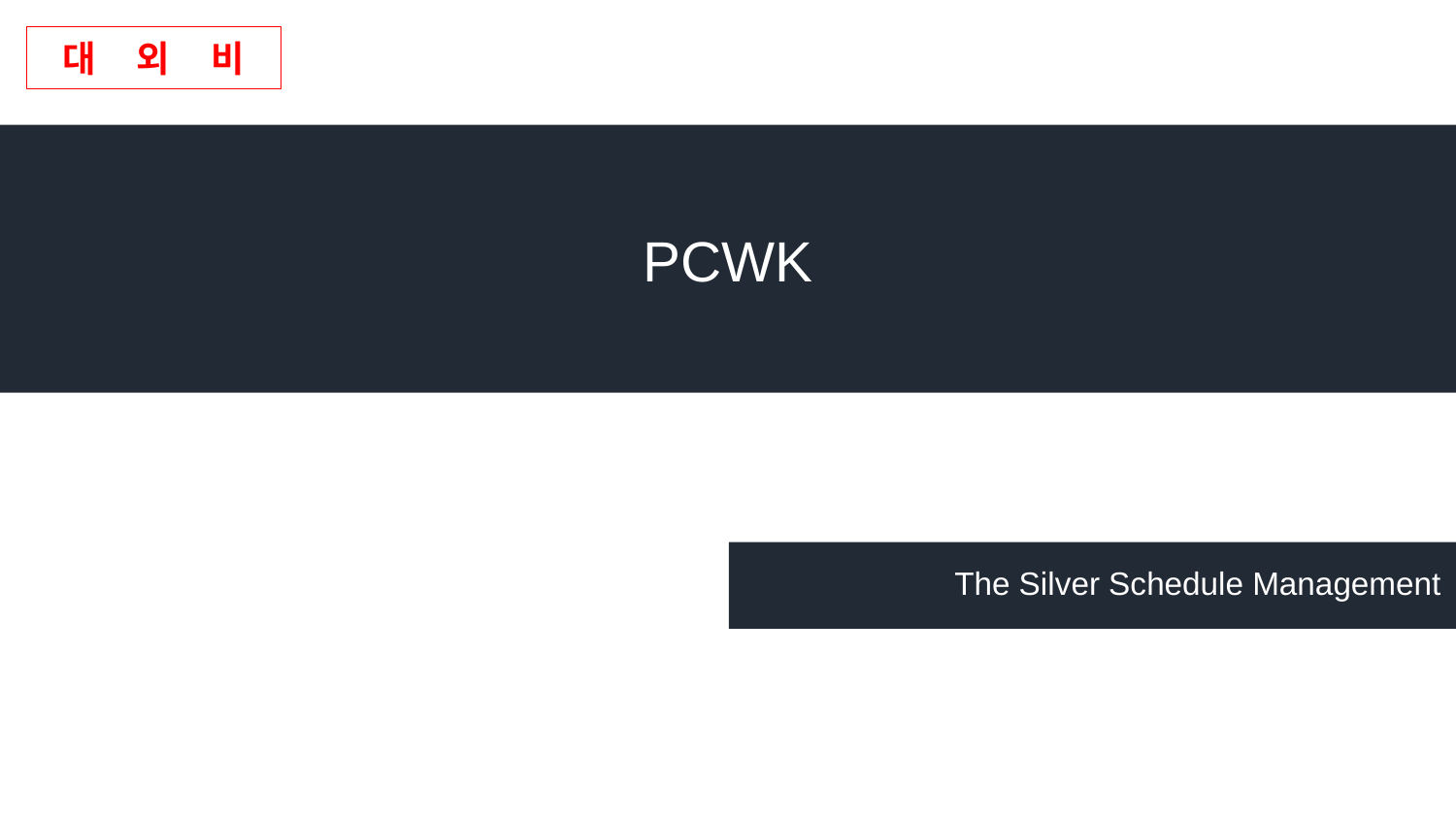

대    외    비
PCWK
# The Silver Schedule Management